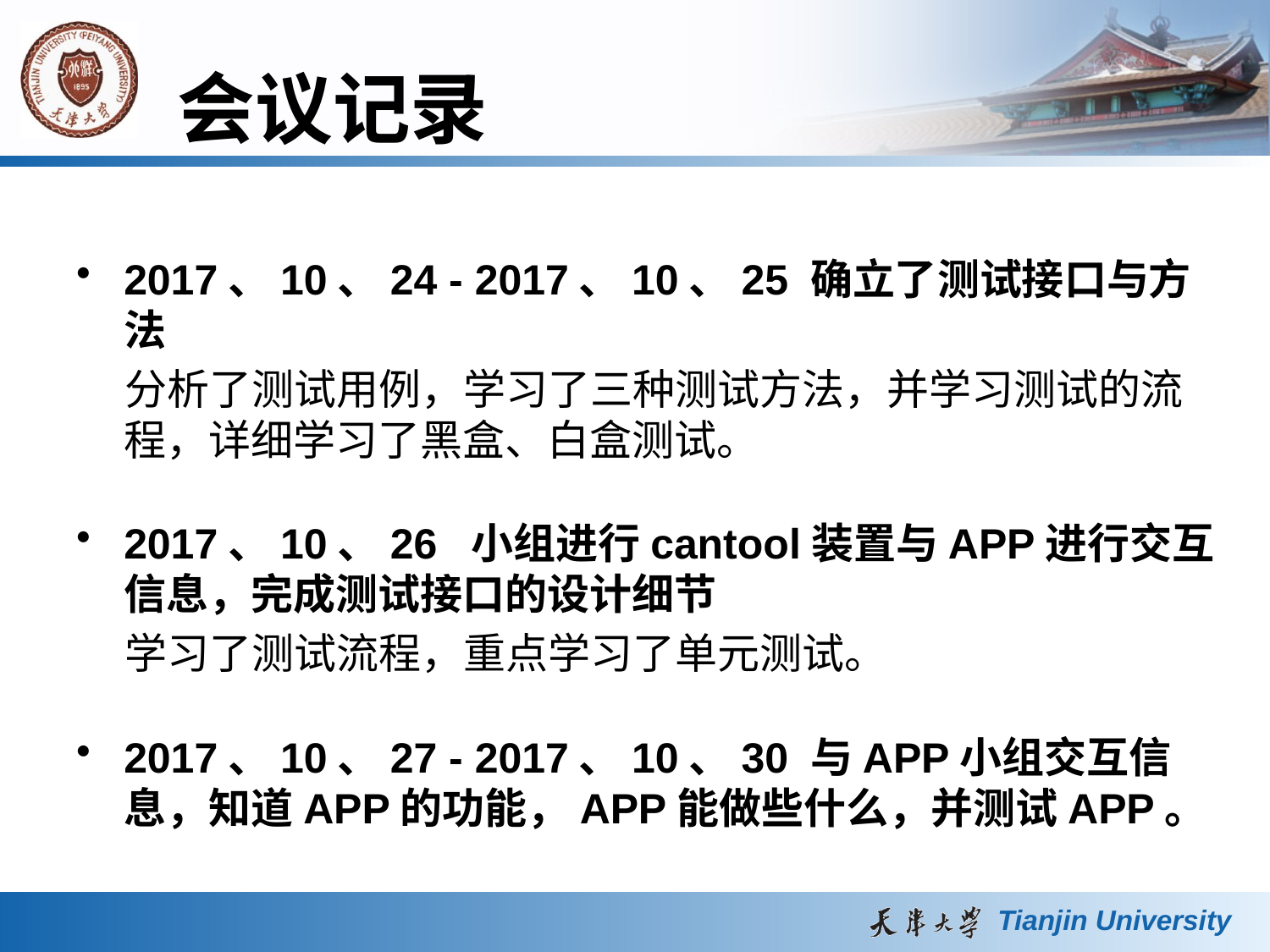

# 会议记录

2017、10、24 - 2017、10、25 确立了测试接口与方法
    分析了测试用例，学习了三种测试方法，并学习测试的流程，详细学习了黑盒、白盒测试。

2017、10、26  小组进行cantool装置与APP进行交互信息，完成测试接口的设计细节
    学习了测试流程，重点学习了单元测试。

2017、10、27 - 2017、10、30 与APP小组交互信息，知道APP的功能，APP能做些什么，并测试APP。
6